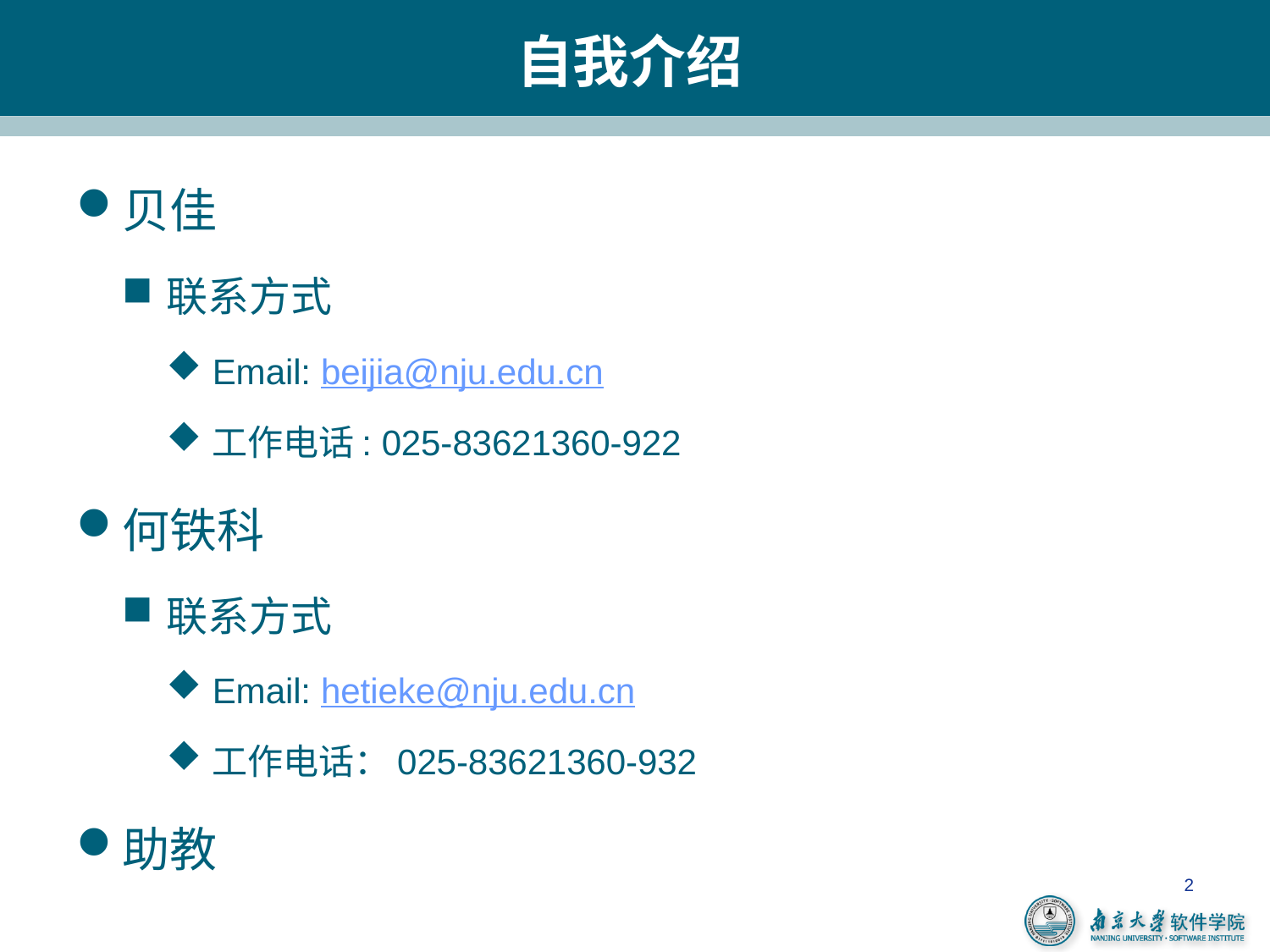

# 自我介绍
贝佳
联系方式
Email: beijia@nju.edu.cn
工作电话: 025-83621360-922
何铁科
联系方式
Email: hetieke@nju.edu.cn
工作电话：025-83621360-932
助教
2